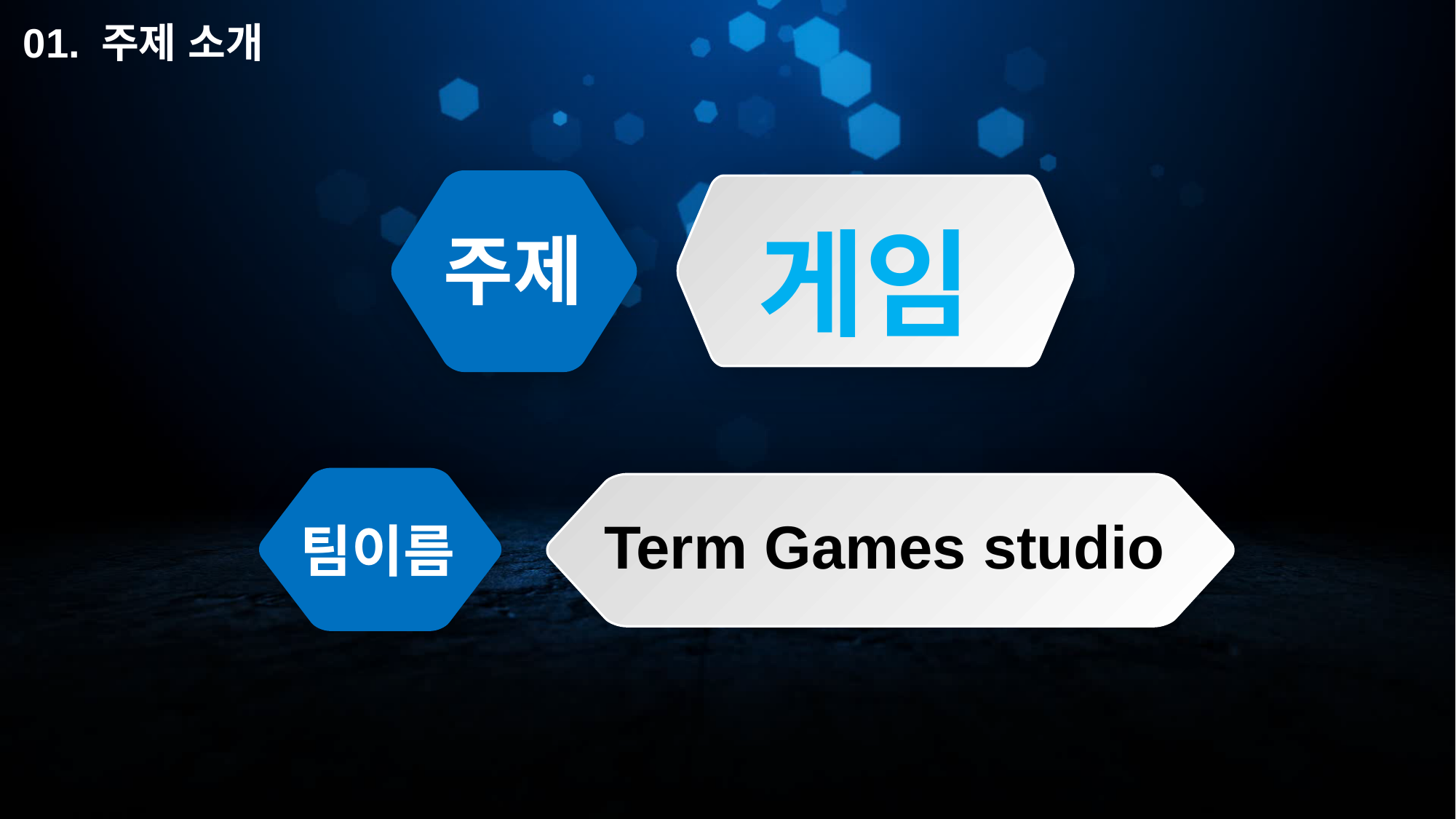

01. 주제 소개

게임
주제

Term Games studio
팀이름